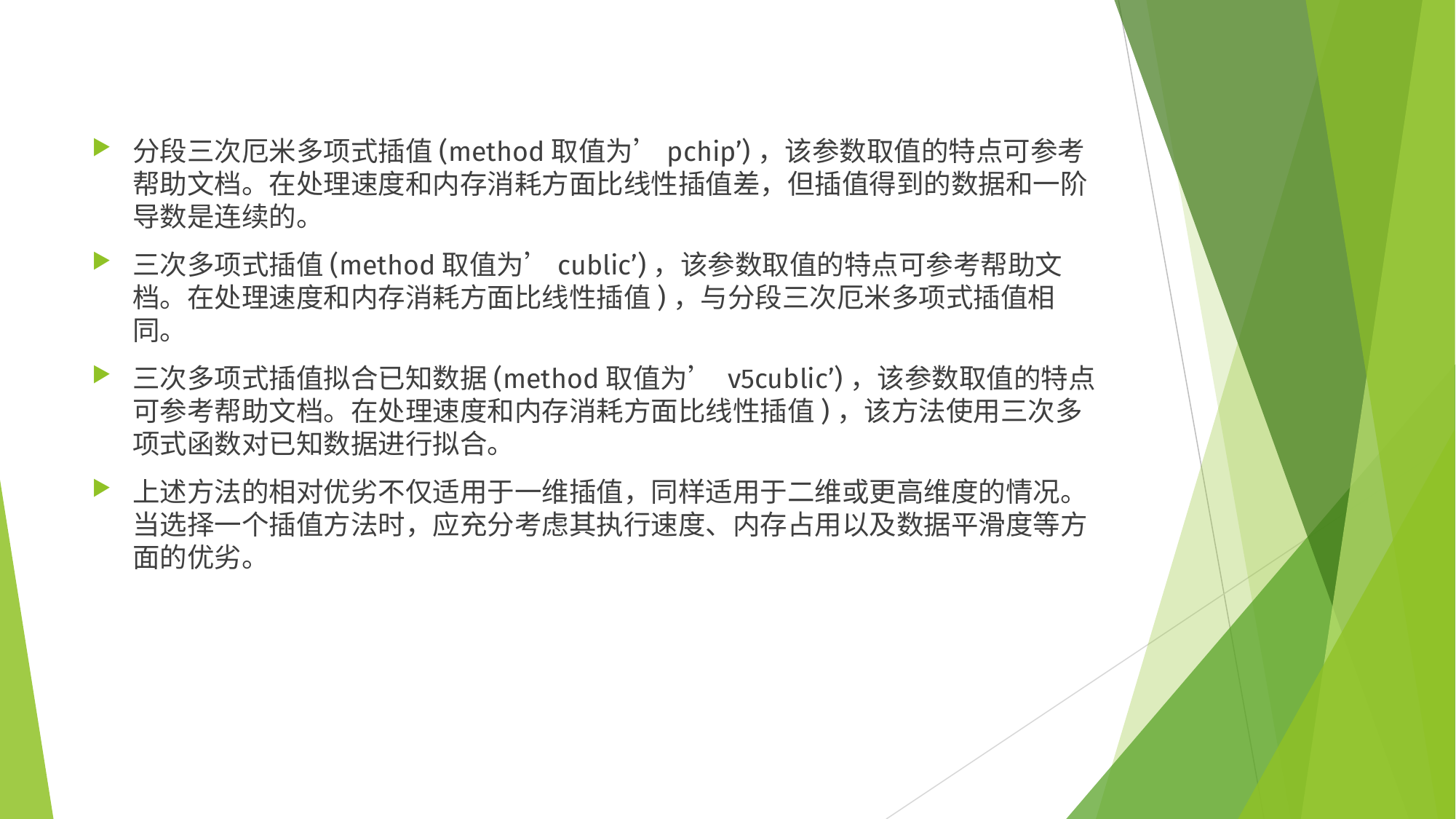

分段三次厄米多项式插值(method取值为’pchip’)，该参数取值的特点可参考帮助文档。在处理速度和内存消耗方面比线性插值差，但插值得到的数据和一阶导数是连续的。
三次多项式插值(method取值为’cublic’)，该参数取值的特点可参考帮助文档。在处理速度和内存消耗方面比线性插值)，与分段三次厄米多项式插值相同。
三次多项式插值拟合已知数据(method取值为’ v5cublic’)，该参数取值的特点可参考帮助文档。在处理速度和内存消耗方面比线性插值)，该方法使用三次多项式函数对已知数据进行拟合。
上述方法的相对优劣不仅适用于一维插值，同样适用于二维或更高维度的情况。当选择一个插值方法时，应充分考虑其执行速度、内存占用以及数据平滑度等方面的优劣。